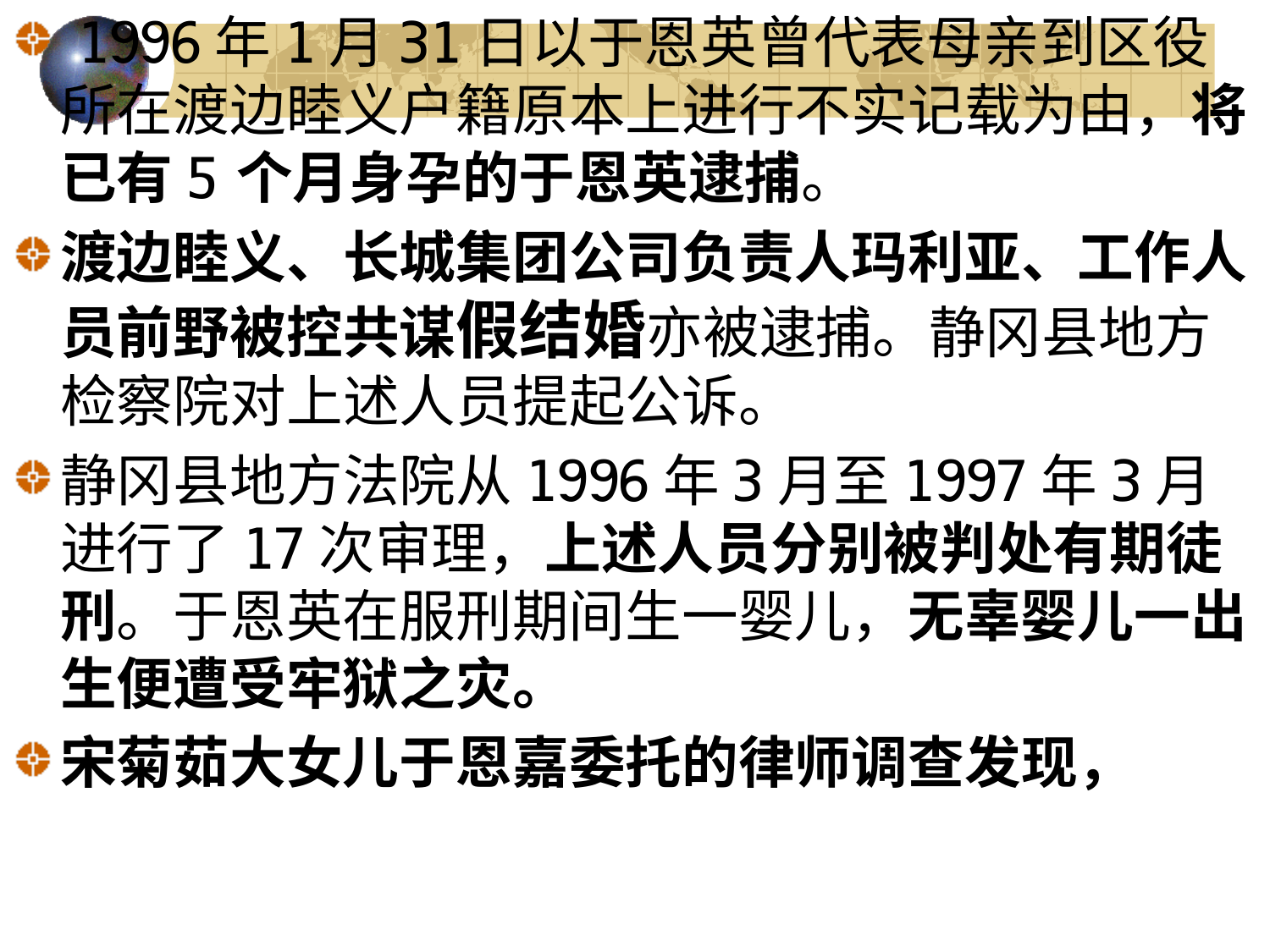

1996年1月31日以于恩英曾代表母亲到区役所在渡边睦义户籍原本上进行不实记载为由，将已有5个月身孕的于恩英逮捕。
渡边睦义、长城集团公司负责人玛利亚、工作人员前野被控共谋假结婚亦被逮捕。静冈县地方检察院对上述人员提起公诉。
静冈县地方法院从1996年3月至1997年3月进行了17次审理，上述人员分别被判处有期徒刑。于恩英在服刑期间生一婴儿，无辜婴儿一出生便遭受牢狱之灾。
宋菊茹大女儿于恩嘉委托的律师调查发现，